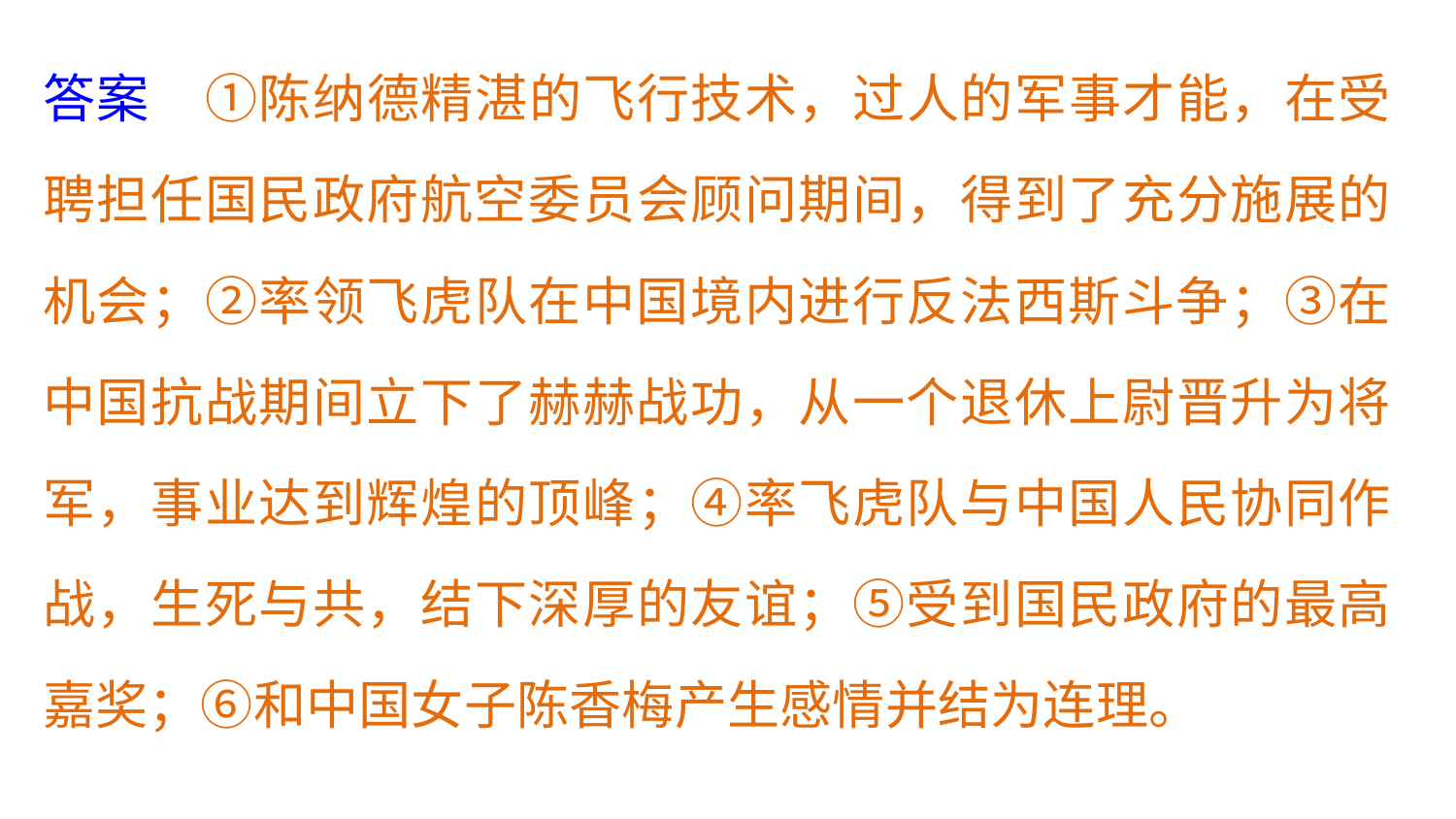

答案　①陈纳德精湛的飞行技术，过人的军事才能，在受聘担任国民政府航空委员会顾问期间，得到了充分施展的机会；②率领飞虎队在中国境内进行反法西斯斗争；③在中国抗战期间立下了赫赫战功，从一个退休上尉晋升为将军，事业达到辉煌的顶峰；④率飞虎队与中国人民协同作战，生死与共，结下深厚的友谊；⑤受到国民政府的最高嘉奖；⑥和中国女子陈香梅产生感情并结为连理。